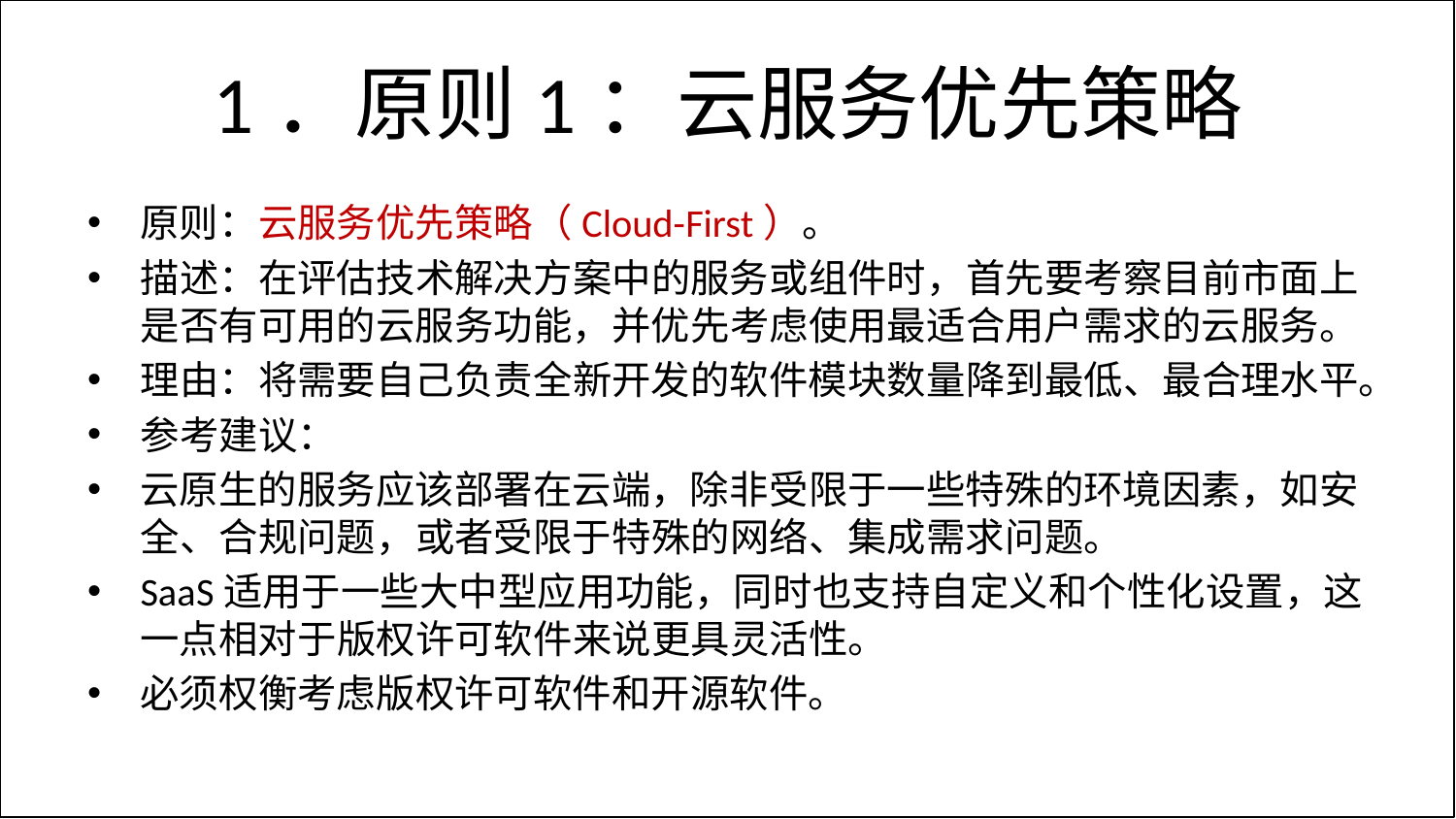

# 1．原则1：云服务优先策略
原则：云服务优先策略（Cloud-First）。
描述：在评估技术解决方案中的服务或组件时，首先要考察目前市面上是否有可用的云服务功能，并优先考虑使用最适合用户需求的云服务。
理由：将需要自己负责全新开发的软件模块数量降到最低、最合理水平。
参考建议：
云原生的服务应该部署在云端，除非受限于一些特殊的环境因素，如安全、合规问题，或者受限于特殊的网络、集成需求问题。
SaaS适用于一些大中型应用功能，同时也支持自定义和个性化设置，这一点相对于版权许可软件来说更具灵活性。
必须权衡考虑版权许可软件和开源软件。